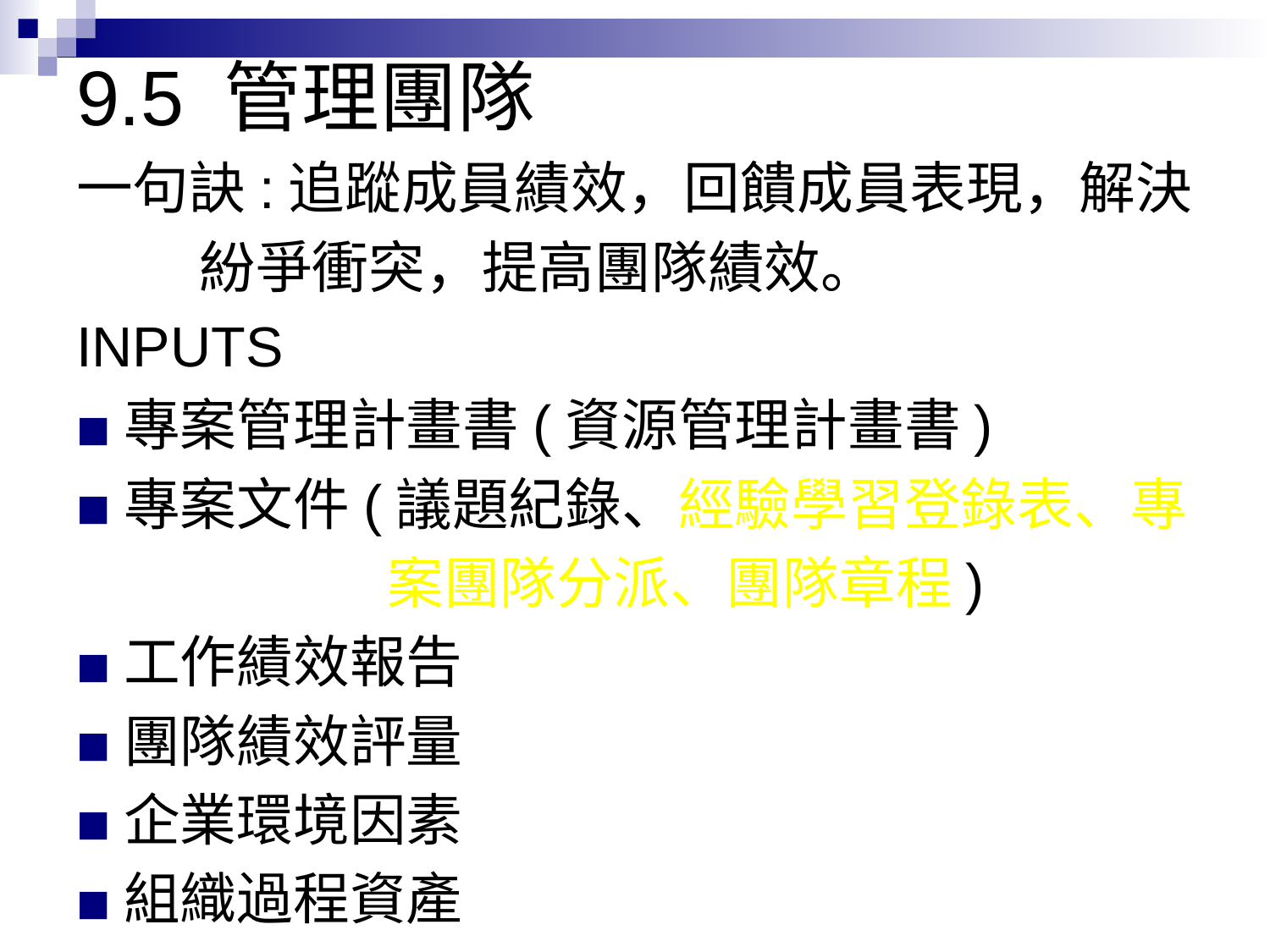

# 9.5 管理團隊
一句訣:追蹤成員績效，回饋成員表現，解決
       紛爭衝突，提高團隊績效。
INPUTS
專案管理計畫書(資源管理計畫書)
專案文件(議題紀錄、經驗學習登錄表、專
                   案團隊分派、團隊章程)
工作績效報告
團隊績效評量
企業環境因素
組織過程資產